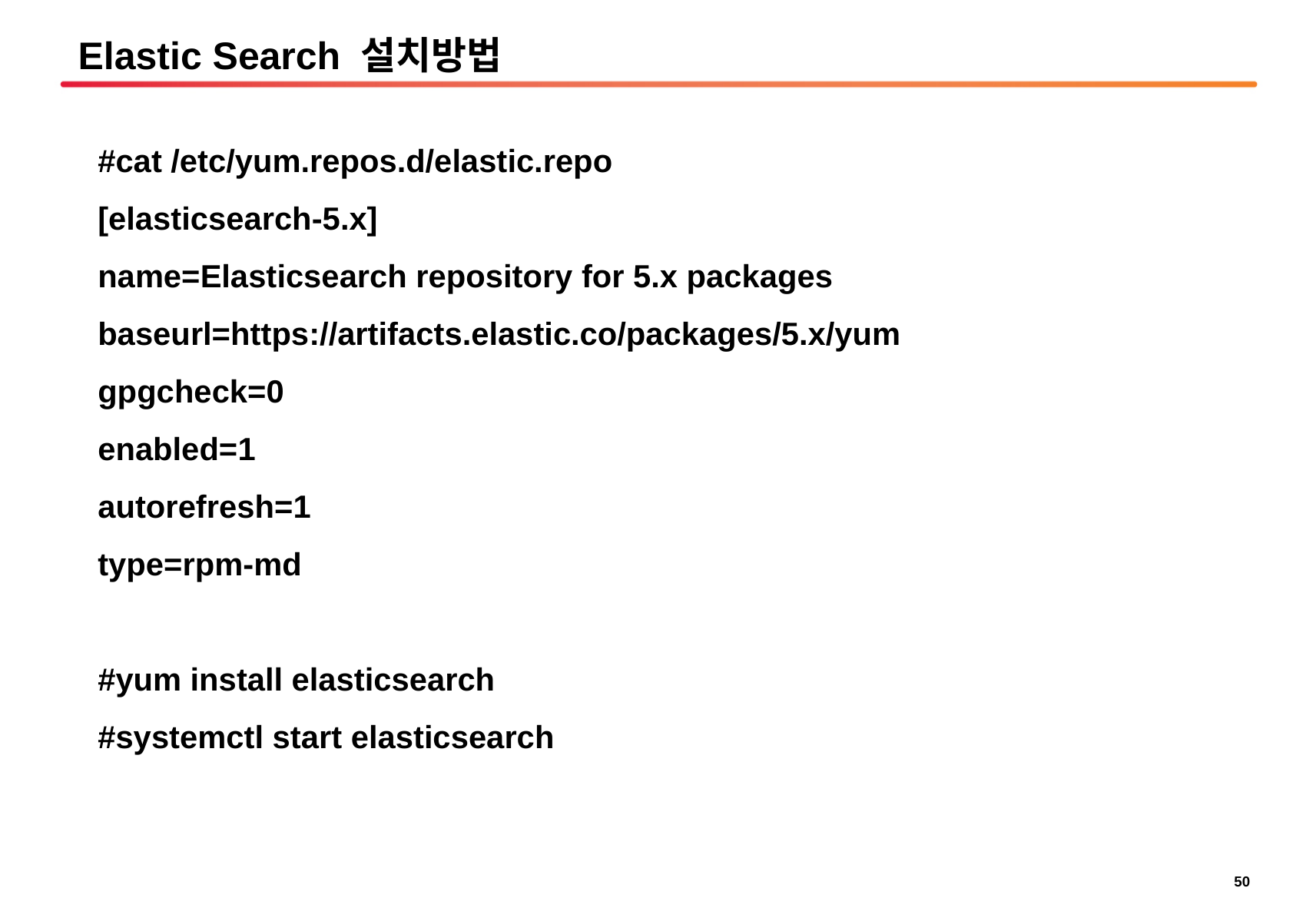

# Elastic Search 설치방법

#cat /etc/yum.repos.d/elastic.repo
[elasticsearch-5.x]
name=Elasticsearch repository for 5.x packages
baseurl=https://artifacts.elastic.co/packages/5.x/yum
gpgcheck=0
enabled=1
autorefresh=1
type=rpm-md

#yum install elasticsearch
#systemctl start elasticsearch